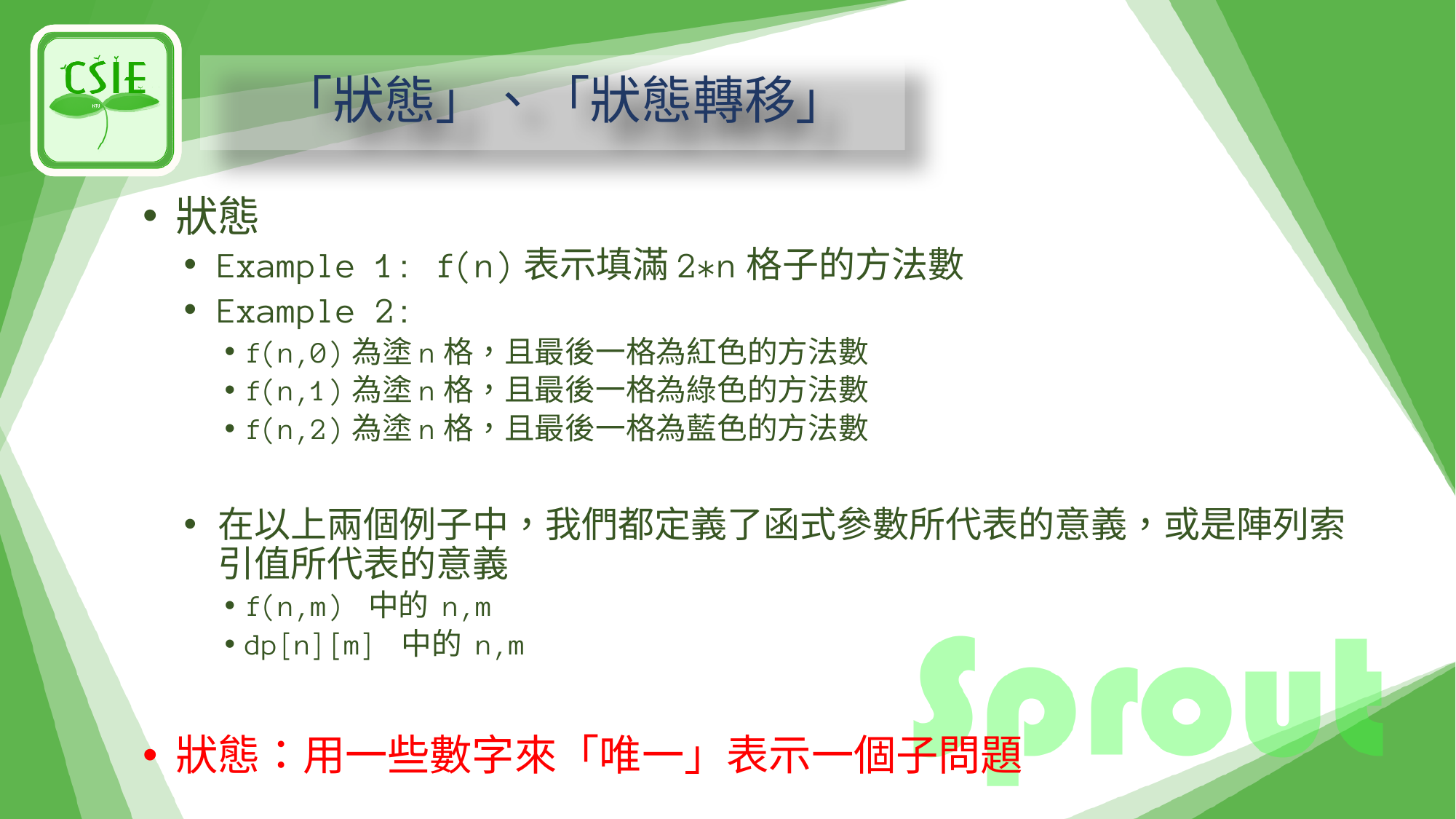

# 「狀態」、「狀態轉移」
狀態
Example 1: f(n)表示填滿2*n格子的方法數
Example 2:
f(n,0)為塗n格，且最後一格為紅色的方法數
f(n,1)為塗n格，且最後一格為綠色的方法數
f(n,2)為塗n格，且最後一格為藍色的方法數

在以上兩個例子中，我們都定義了函式參數所代表的意義，或是陣列索引值所代表的意義
f(n,m) 中的 n,m
dp[n][m] 中的 n,m

狀態：用一些數字來「唯一」表示一個子問題